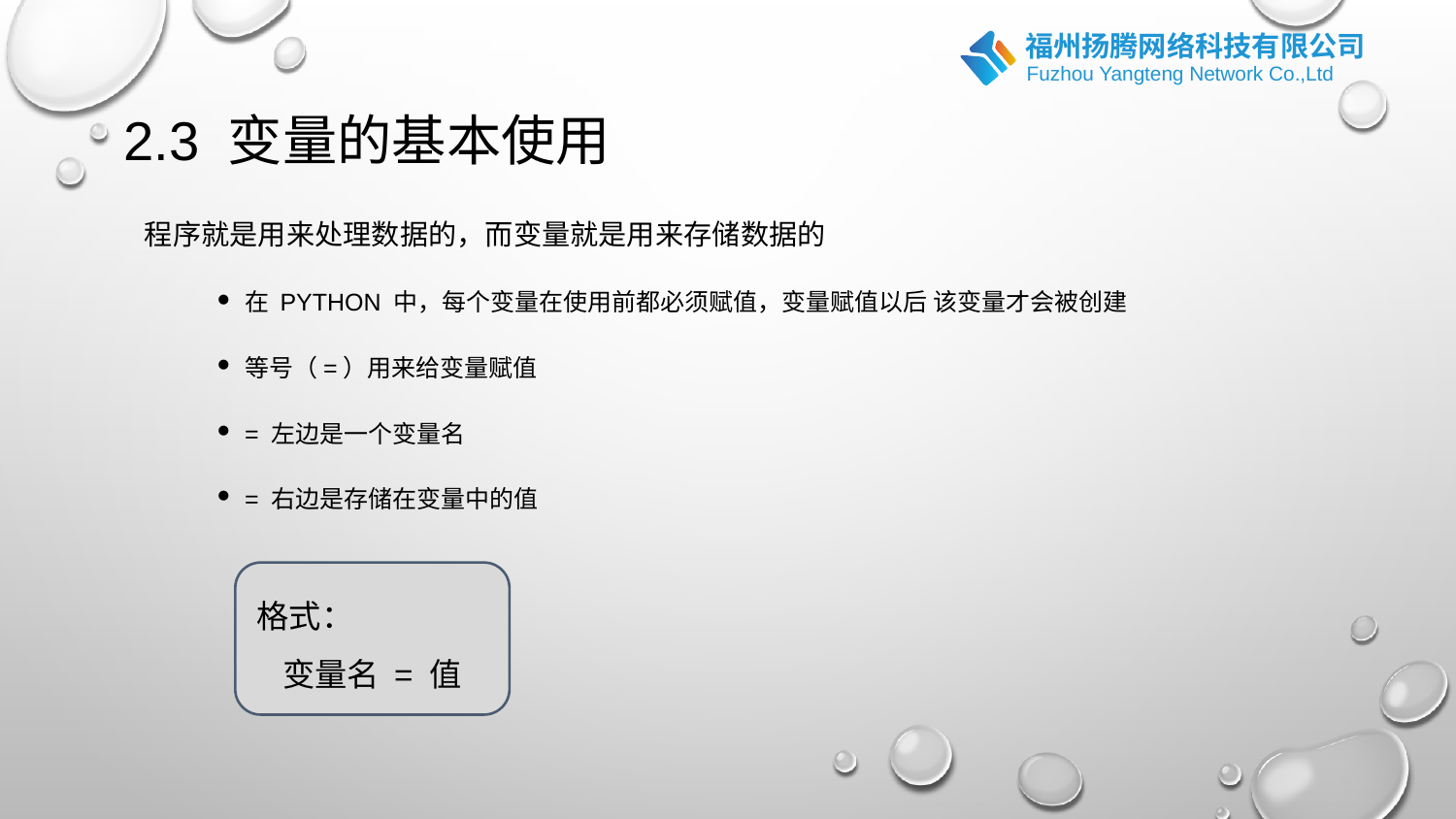

# 2.3 变量的基本使用
程序就是用来处理数据的，而变量就是用来存储数据的
在 Python 中，每个变量在使用前都必须赋值，变量赋值以后 该变量才会被创建
等号（=）用来给变量赋值
= 左边是一个变量名
= 右边是存储在变量中的值

格式：
变量名 = 值